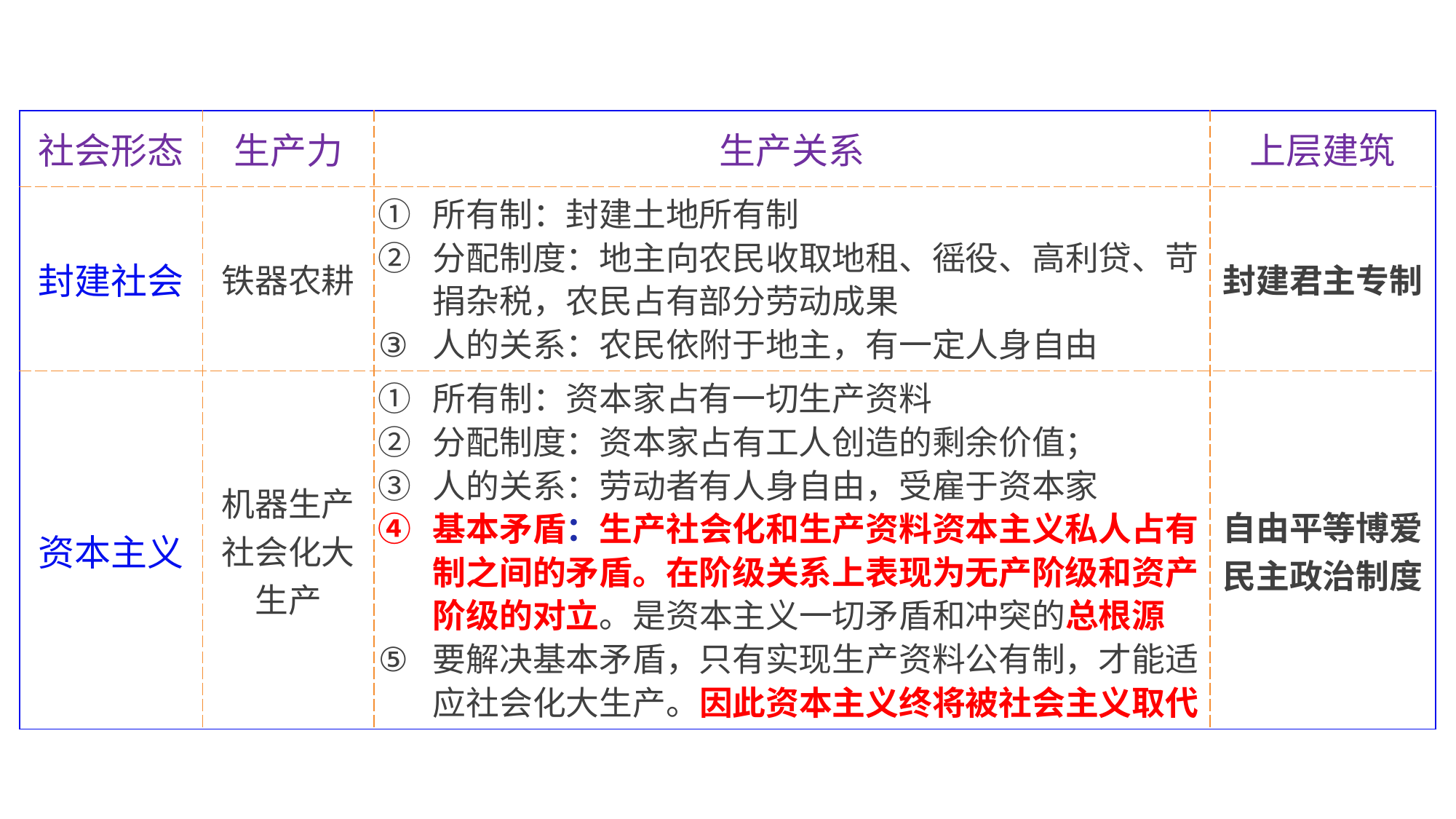

| 社会形态 | 生产力 | 生产关系 | 上层建筑 |
| --- | --- | --- | --- |
| 封建社会 | 铁器农耕 | 所有制：封建土地所有制 分配制度：地主向农民收取地租、徭役、高利贷、苛捐杂税，农民占有部分劳动成果 人的关系：农民依附于地主，有一定人身自由 | 封建君主专制 |
| 资本主义 | 机器生产 社会化大生产 | 所有制：资本家占有一切生产资料 分配制度：资本家占有工人创造的剩余价值； 人的关系：劳动者有人身自由，受雇于资本家 基本矛盾：生产社会化和生产资料资本主义私人占有制之间的矛盾。在阶级关系上表现为无产阶级和资产阶级的对立。是资本主义一切矛盾和冲突的总根源 要解决基本矛盾，只有实现生产资料公有制，才能适应社会化大生产。因此资本主义终将被社会主义取代 | 自由平等博爱 民主政治制度 |